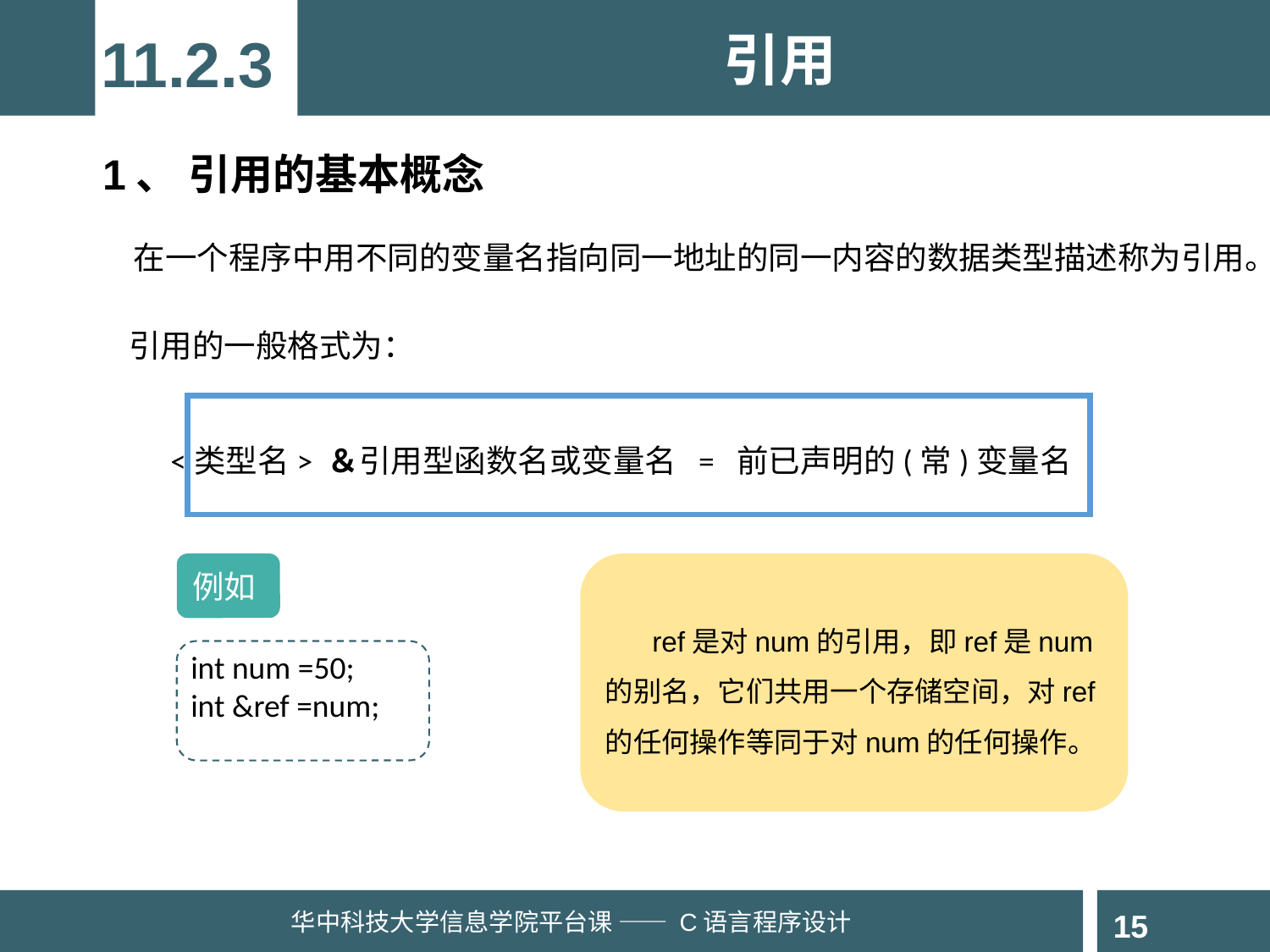

11.2.3
引用
1、 引用的基本概念
在一个程序中用不同的变量名指向同一地址的同一内容的数据类型描述称为引用。
引用的一般格式为：

<类型名> ＆引用型函数名或变量名  =  前已声明的(常)变量名
例如
      ref是对num的引用，即ref是num的别名，它们共用一个存储空间，对ref的任何操作等同于对num的任何操作。
int num =50;
int &ref =num;